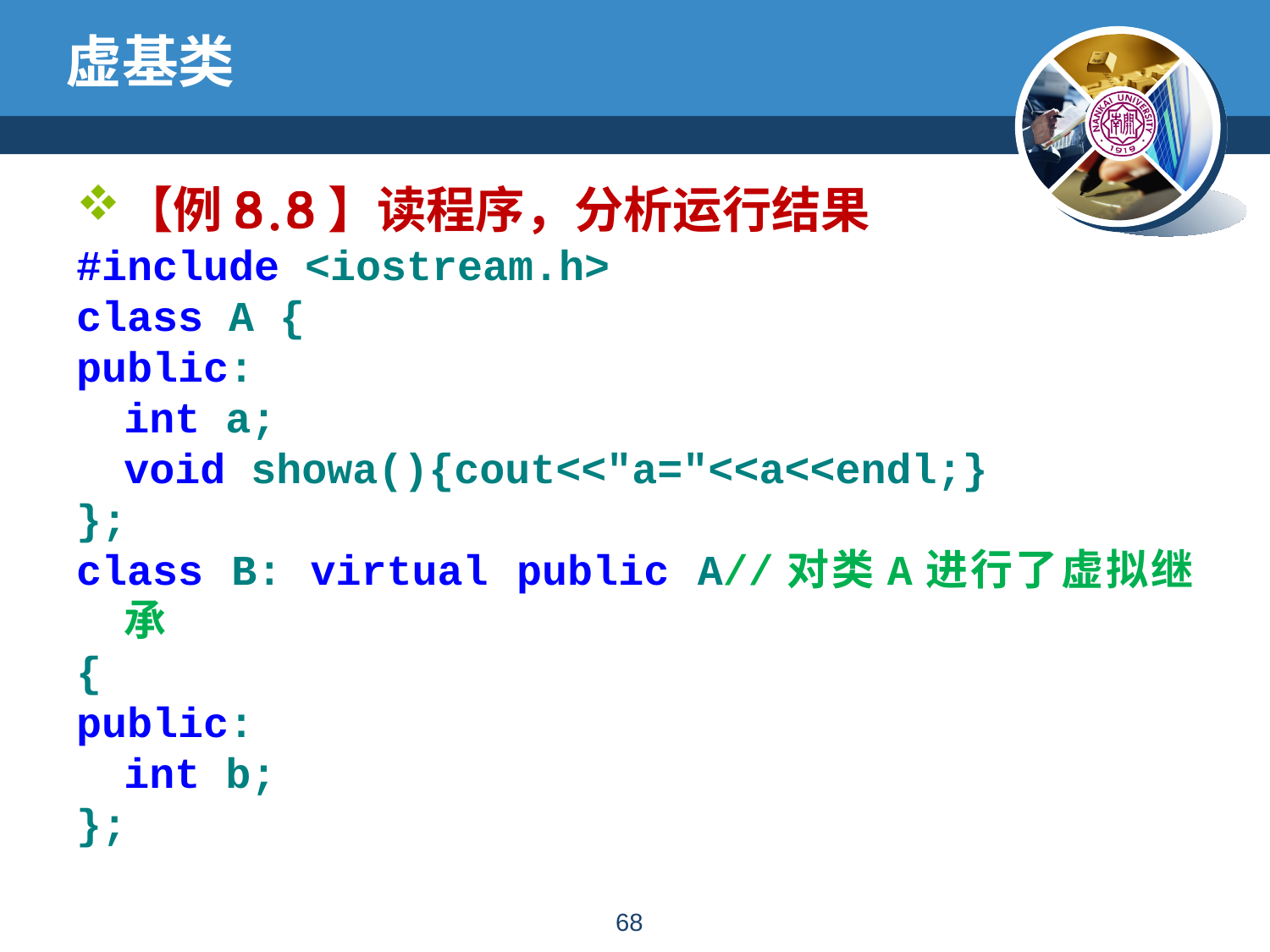

# 虚基类
【例8.8】读程序，分析运行结果
#include <iostream.h>
class A {
public:
	int a;
	void showa(){cout<<"a="<<a<<endl;}
};
class B: virtual public A//对类A进行了虚拟继承
{
public:
	int b;
};
68